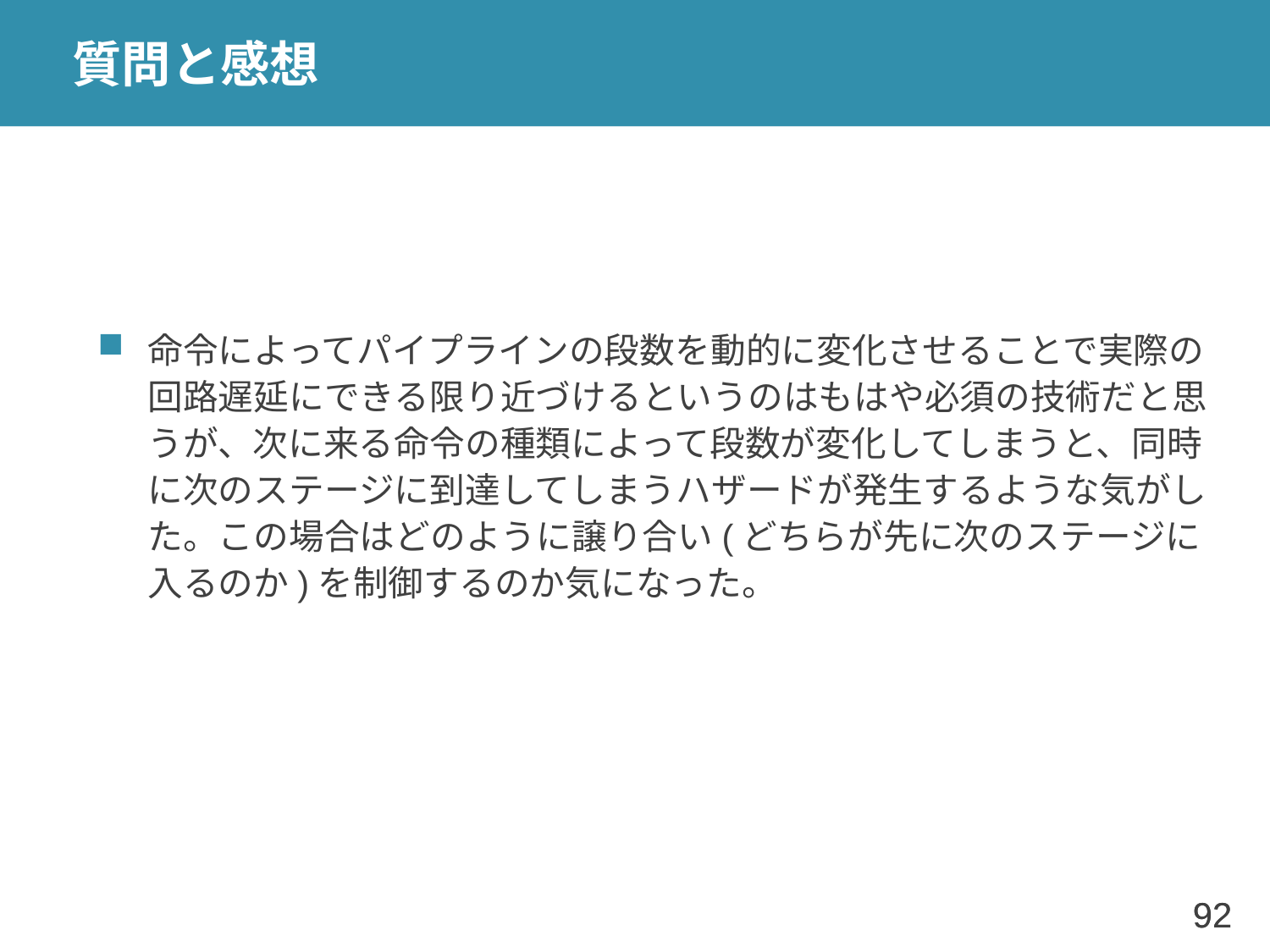

# 質問と感想
命令によってパイプラインの段数を動的に変化させることで実際の回路遅延にできる限り近づけるというのはもはや必須の技術だと思うが、次に来る命令の種類によって段数が変化してしまうと、同時に次のステージに到達してしまうハザードが発生するような気がした。この場合はどのように譲り合い(どちらが先に次のステージに入るのか)を制御するのか気になった。